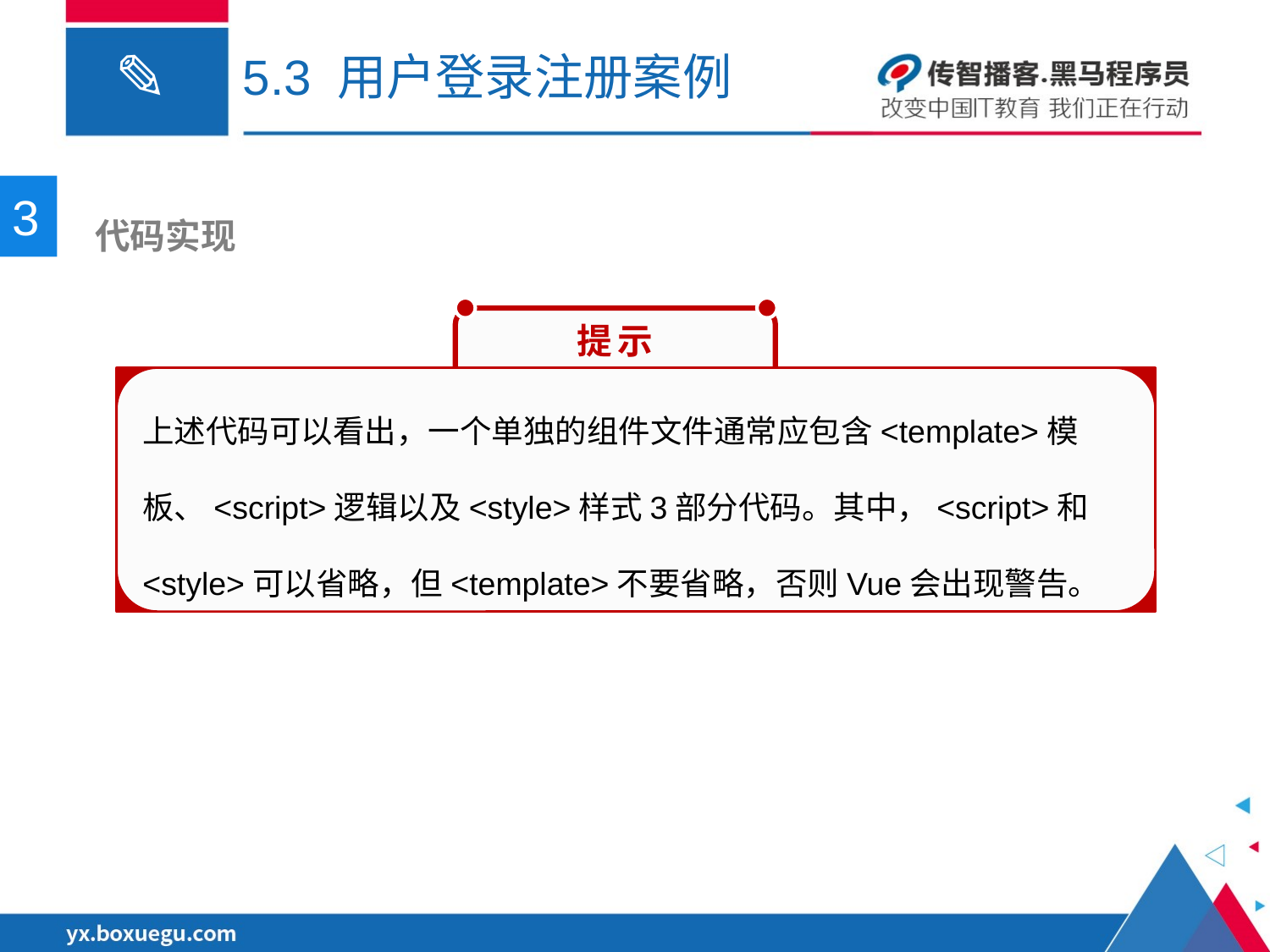

# 5.3 用户登录注册案例

3
  代码实现

　提示

上述代码可以看出，一个单独的组件文件通常应包含<template>模板、<script>逻辑以及<style>样式3部分代码。其中，<script>和<style>可以省略，但<template>不要省略，否则Vue会出现警告。